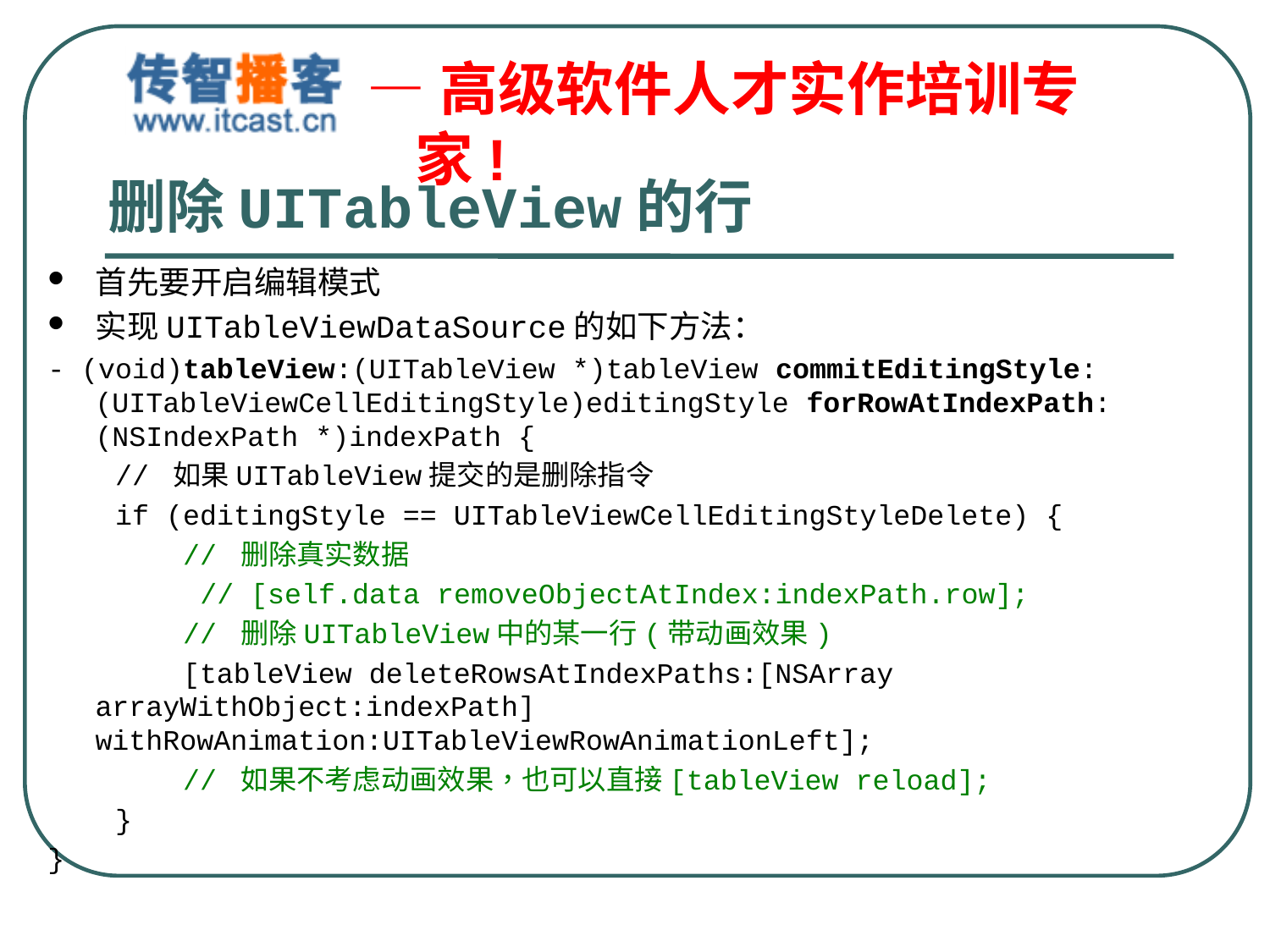

# 删除UITableView的行
首先要开启编辑模式
实现UITableViewDataSource的如下方法：
- (void)tableView:(UITableView *)tableView commitEditingStyle:(UITableViewCellEditingStyle)editingStyle forRowAtIndexPath:(NSIndexPath *)indexPath {
    // 如果UITableView提交的是删除指令
    if (editingStyle == UITableViewCellEditingStyleDelete) {
        // 删除真实数据
         // [self.data removeObjectAtIndex:indexPath.row];
        // 删除UITableView中的某一行(带动画效果)
        [tableView deleteRowsAtIndexPaths:[NSArray arrayWithObject:indexPath] withRowAnimation:UITableViewRowAnimationLeft];
        // 如果不考虑动画效果，也可以直接[tableView reload];
    }
}